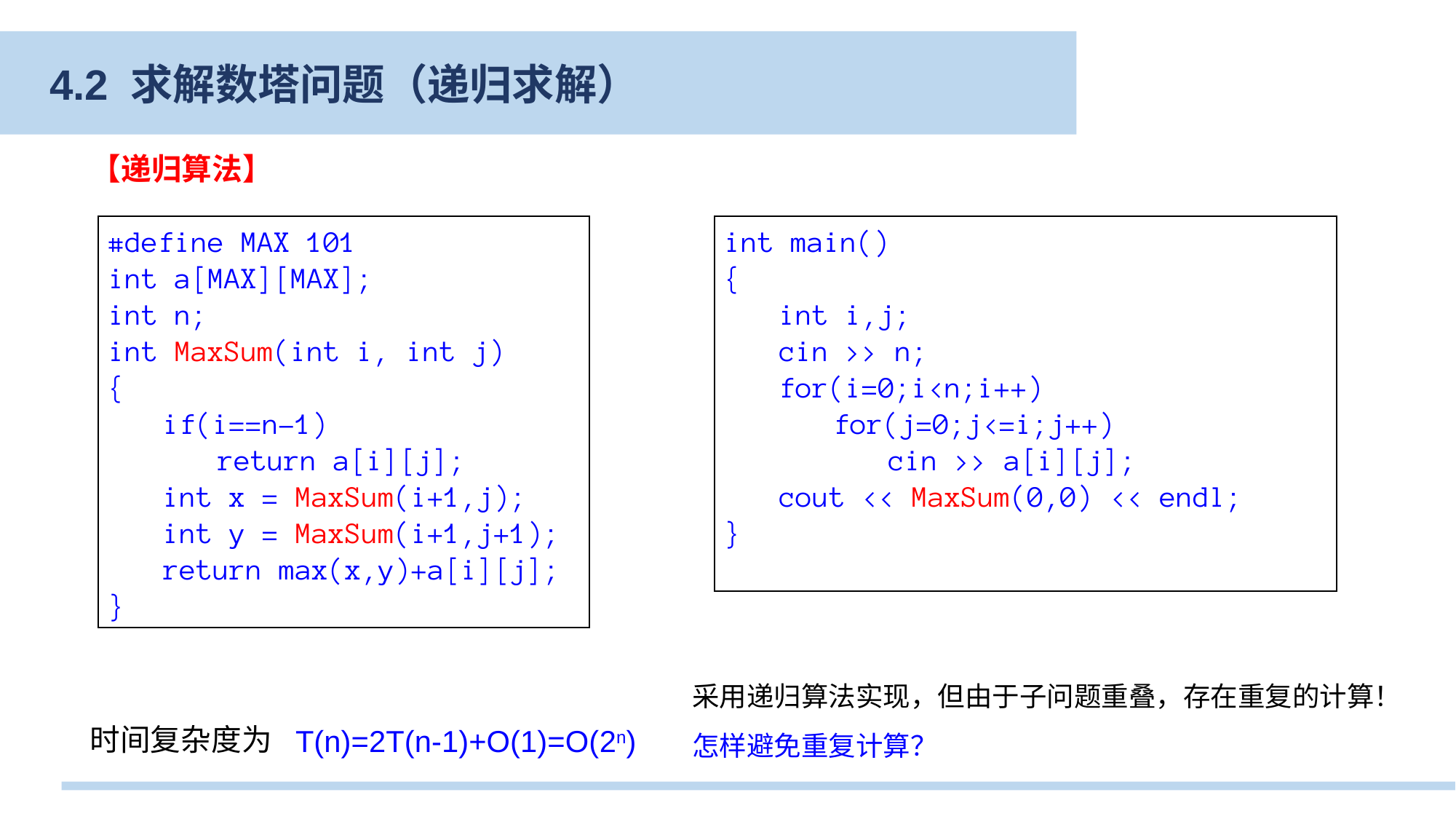

4.2 求解数塔问题（递归求解）
【递归算法】
#define MAX 101
int a[MAX][MAX];
int n;
int MaxSum(int i, int j)
{
if(i==n-1)
return a[i][j];
int x = MaxSum(i+1,j);
int y = MaxSum(i+1,j+1);
return max(x,y)+a[i][j];
}
int main()
{
int i,j;
cin >> n;
for(i=0;i<n;i++)
for(j=0;j<=i;j++)
cin >> a[i][j];
cout << MaxSum(0,0) << endl;
}

采用递归算法实现，但由于子问题重叠，存在重复的计算！
怎样避免重复计算？
时间复杂度为
T(n)=2T(n-1)+O(1)=O(2n)